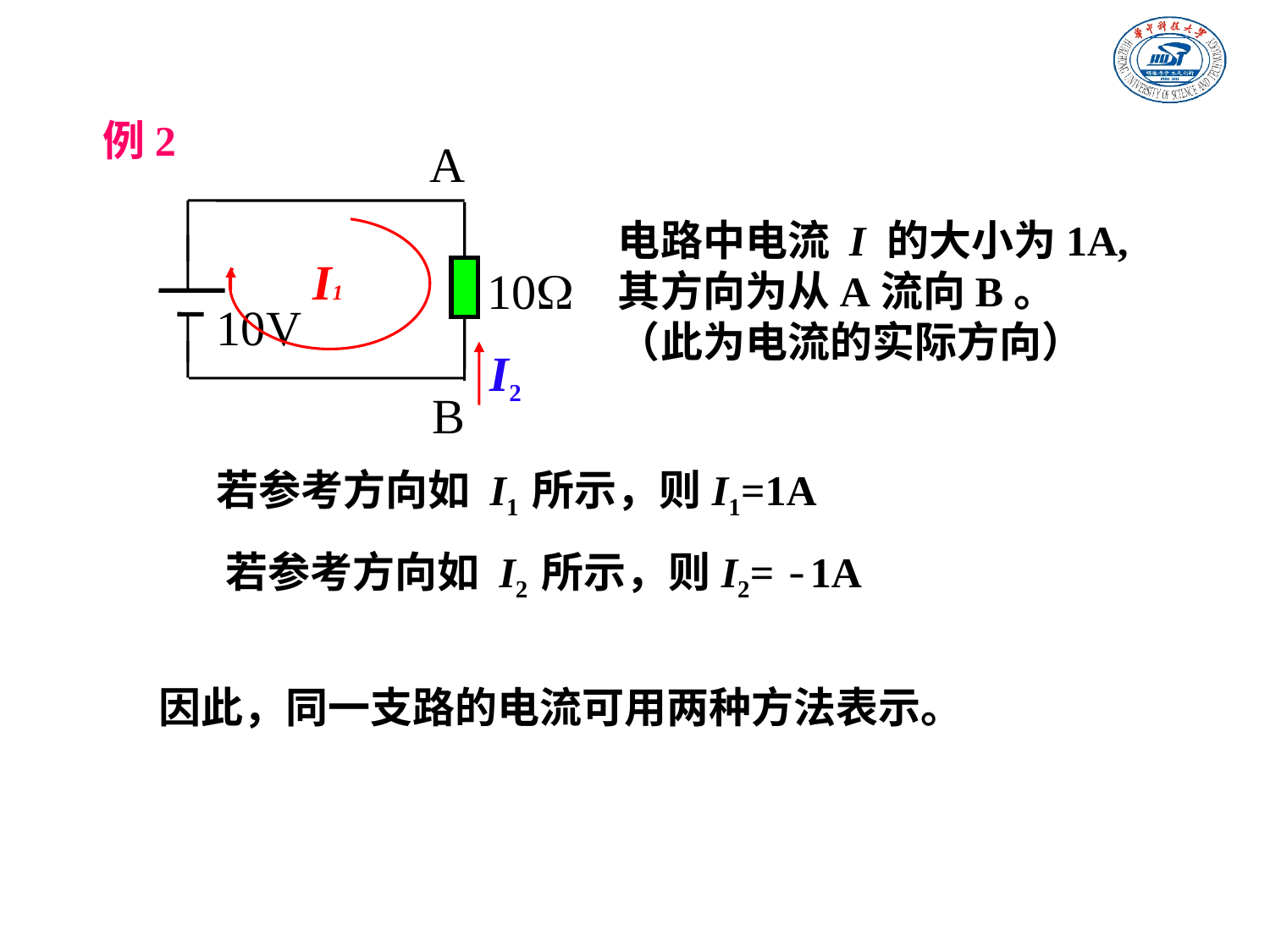

例2
A

10Ω

10V

B

I1

电路中电流 I 的大小为1A,
其方向为从A流向B。
（此为电流的实际方向）

I1

I2

若参考方向如 I1 所示，则I1=1A
若参考方向如 I2 所示，则I2= -1A
因此，同一支路的电流可用两种方法表示。